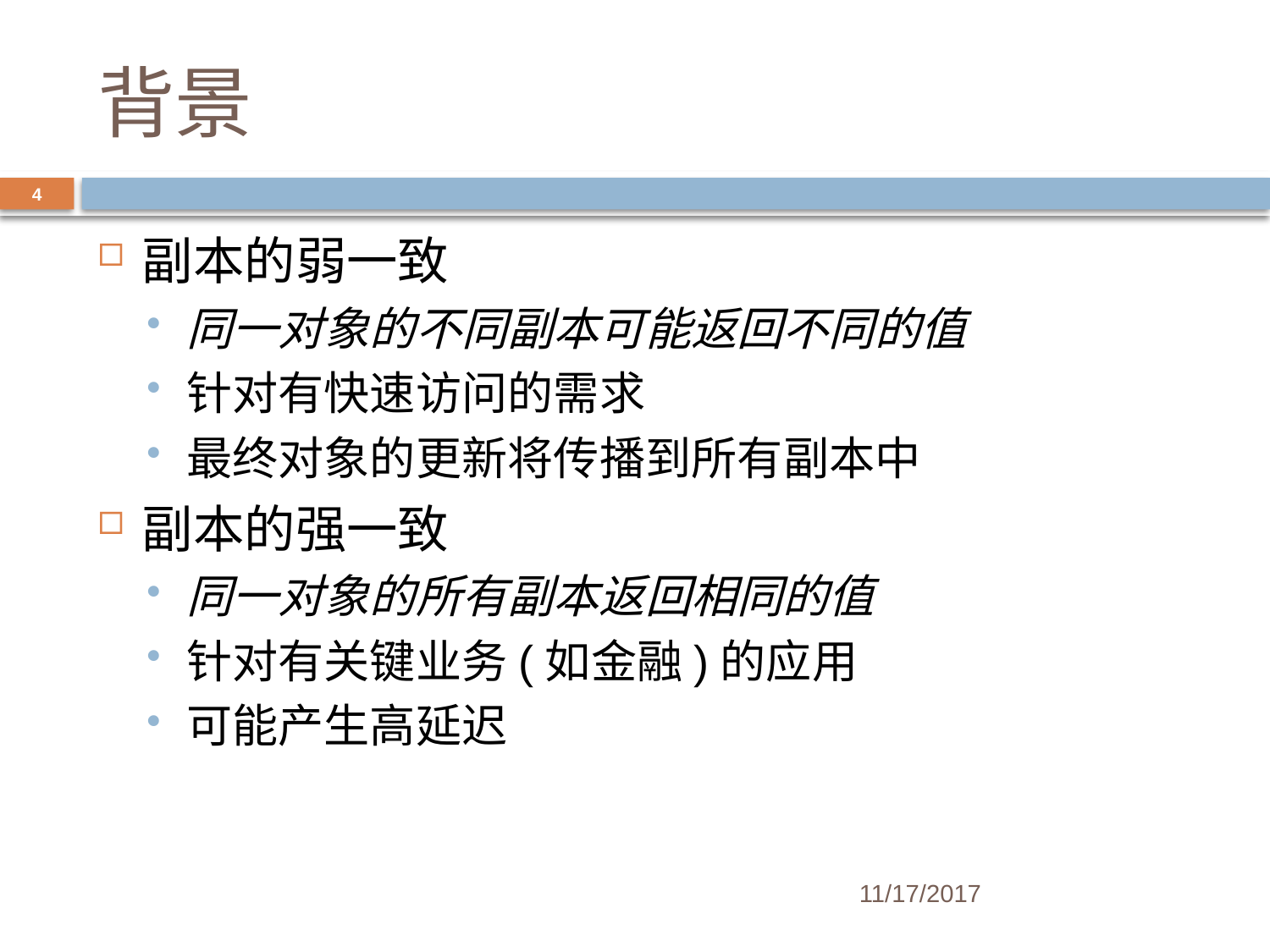

# 背景
4
副本的弱一致
同一对象的不同副本可能返回不同的值
针对有快速访问的需求
最终对象的更新将传播到所有副本中
副本的强一致
同一对象的所有副本返回相同的值
针对有关键业务(如金融)的应用
可能产生高延迟

11/17/2017